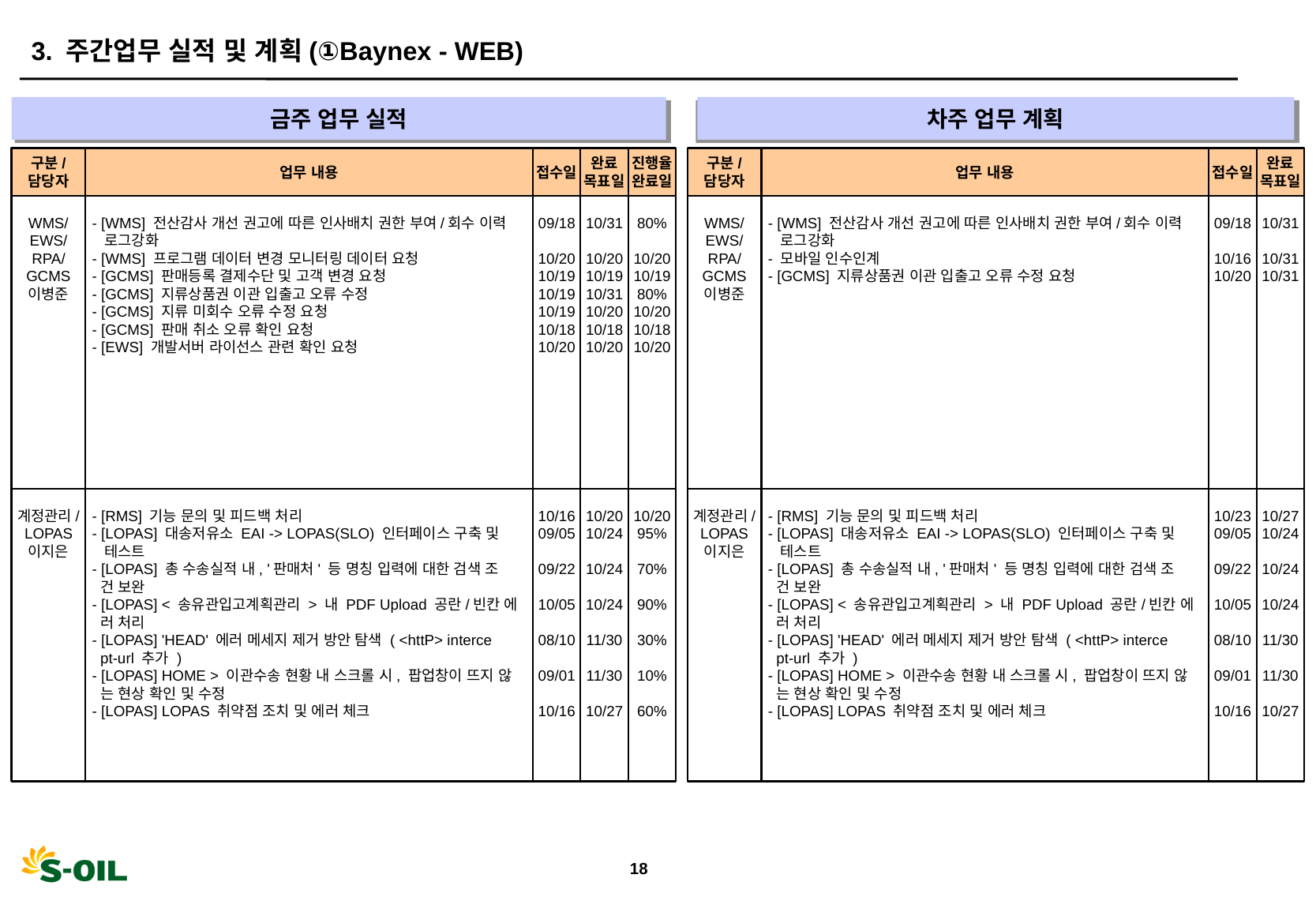

3. 주간업무 실적 및 계획(①Baynex - WEB)
금주 업무 실적
차주 업무 계획
" "
" "
구분/
담당자
업무 내용
접수일
완료
목표일
진행율
완료일
구분/
담당자
업무 내용
접수일
완료
목표일
WMS/
EWS/
RPA/
GCMS
이병준

- [WMS] 전산감사 개선 권고에 따른 인사배치 권한 부여/회수 이력
   로그강화
- [WMS] 프로그램 데이터 변경 모니터링 데이터 요청
- [GCMS] 판매등록 결제수단 및 고객 변경 요청
- [GCMS] 지류상품권 이관 입출고 오류 수정
- [GCMS] 지류 미회수 오류 수정 요청
- [GCMS] 판매 취소 오류 확인 요청
- [EWS] 개발서버 라이선스 관련 확인 요청
09/18
10/20
10/19
10/19
10/19
10/18
10/20
10/31
10/20
10/19
10/31
10/20
10/18
10/20
80%
10/20
10/19
80%
10/20
10/18
10/20
WMS/
EWS/
RPA/
GCMS
이병준

- [WMS] 전산감사 개선 권고에 따른 인사배치 권한 부여/회수 이력
   로그강화
- 모바일 인수인계
- [GCMS] 지류상품권 이관 입출고 오류 수정 요청
09/18
10/16
10/20
10/31
10/31
10/31
계정관리/
LOPAS
이지은

- [RMS] 기능 문의 및 피드백 처리
- [LOPAS] 대송저유소 EAI -> LOPAS(SLO) 인터페이스 구축 및
   테스트
- [LOPAS] 총 수송실적 내, '판매처' 등 명칭 입력에 대한 검색 조
  건 보완
- [LOPAS] < 송유관입고계획관리 > 내 PDF Upload 공란/빈칸 에
  러 처리
- [LOPAS] 'HEAD' 에러 메세지 제거 방안 탐색 ( <httP> interce
  pt-url 추가 )
- [LOPAS] HOME > 이관수송 현황 내 스크롤 시, 팝업창이 뜨지 않
  는 현상 확인 및 수정
- [LOPAS] LOPAS 취약점 조치 및 에러 체크
10/16
09/05
09/22
10/05
08/10
09/01
10/16
10/20
10/24
10/24
10/24
11/30
11/30
10/27
10/20
95%
70%
90%
30%
10%
60%
계정관리/
LOPAS
이지은

- [RMS] 기능 문의 및 피드백 처리
- [LOPAS] 대송저유소 EAI -> LOPAS(SLO) 인터페이스 구축 및
   테스트
- [LOPAS] 총 수송실적 내, '판매처' 등 명칭 입력에 대한 검색 조
  건 보완
- [LOPAS] < 송유관입고계획관리 > 내 PDF Upload 공란/빈칸 에
  러 처리
- [LOPAS] 'HEAD' 에러 메세지 제거 방안 탐색 ( <httP> interce
  pt-url 추가 )
- [LOPAS] HOME > 이관수송 현황 내 스크롤 시, 팝업창이 뜨지 않
  는 현상 확인 및 수정
- [LOPAS] LOPAS 취약점 조치 및 에러 체크
10/23
09/05
09/22
10/05
08/10
09/01
10/16
10/27
10/24
10/24
10/24
11/30
11/30
10/27